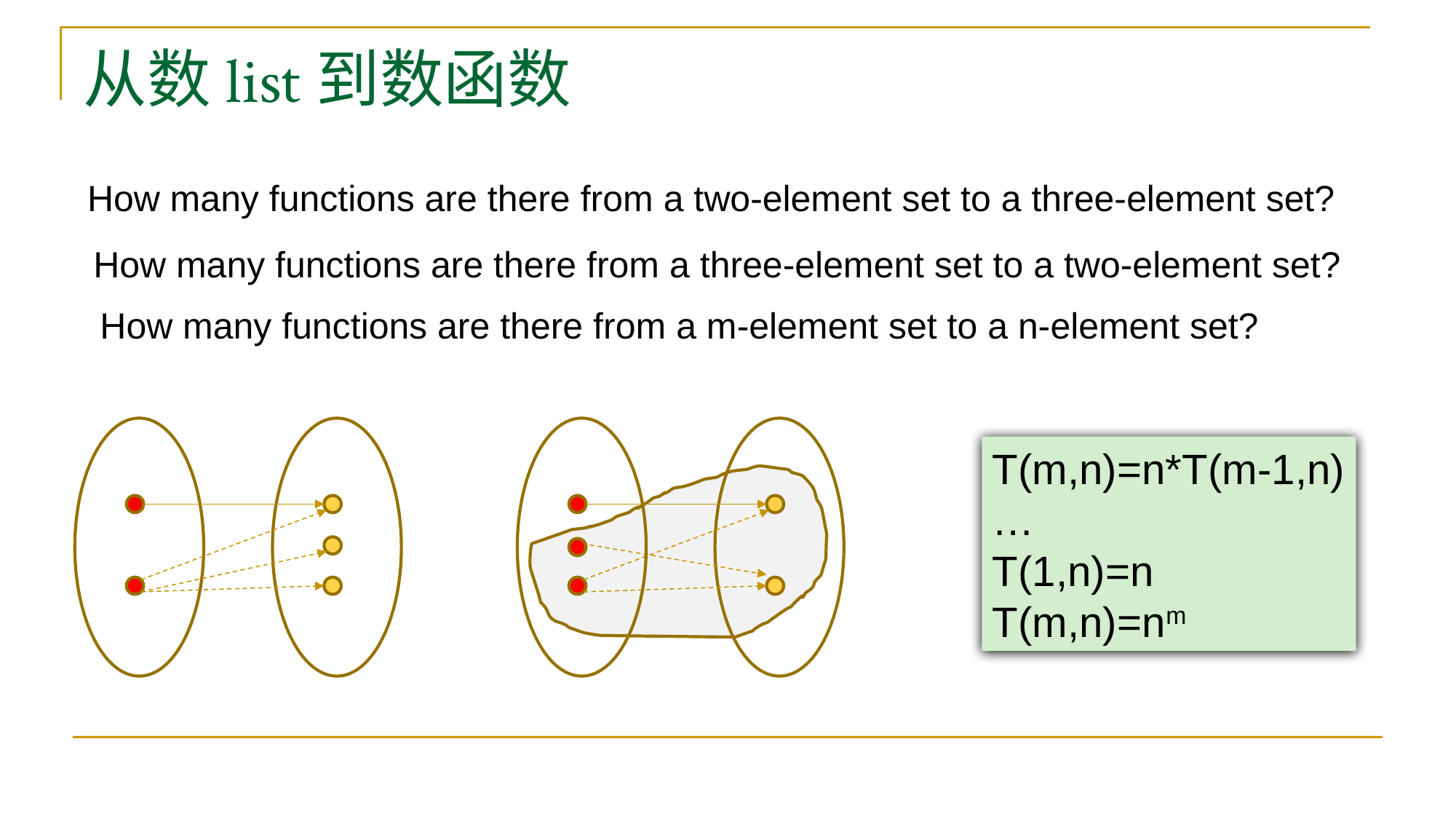

# 从数list到数函数
How many functions are there from a two-element set to a three-element set?
How many functions are there from a three-element set to a two-element set?
How many functions are there from a m-element set to a n-element set?

T(m,n)=n*T(m-1,n)
…
T(1,n)=n
T(m,n)=nm